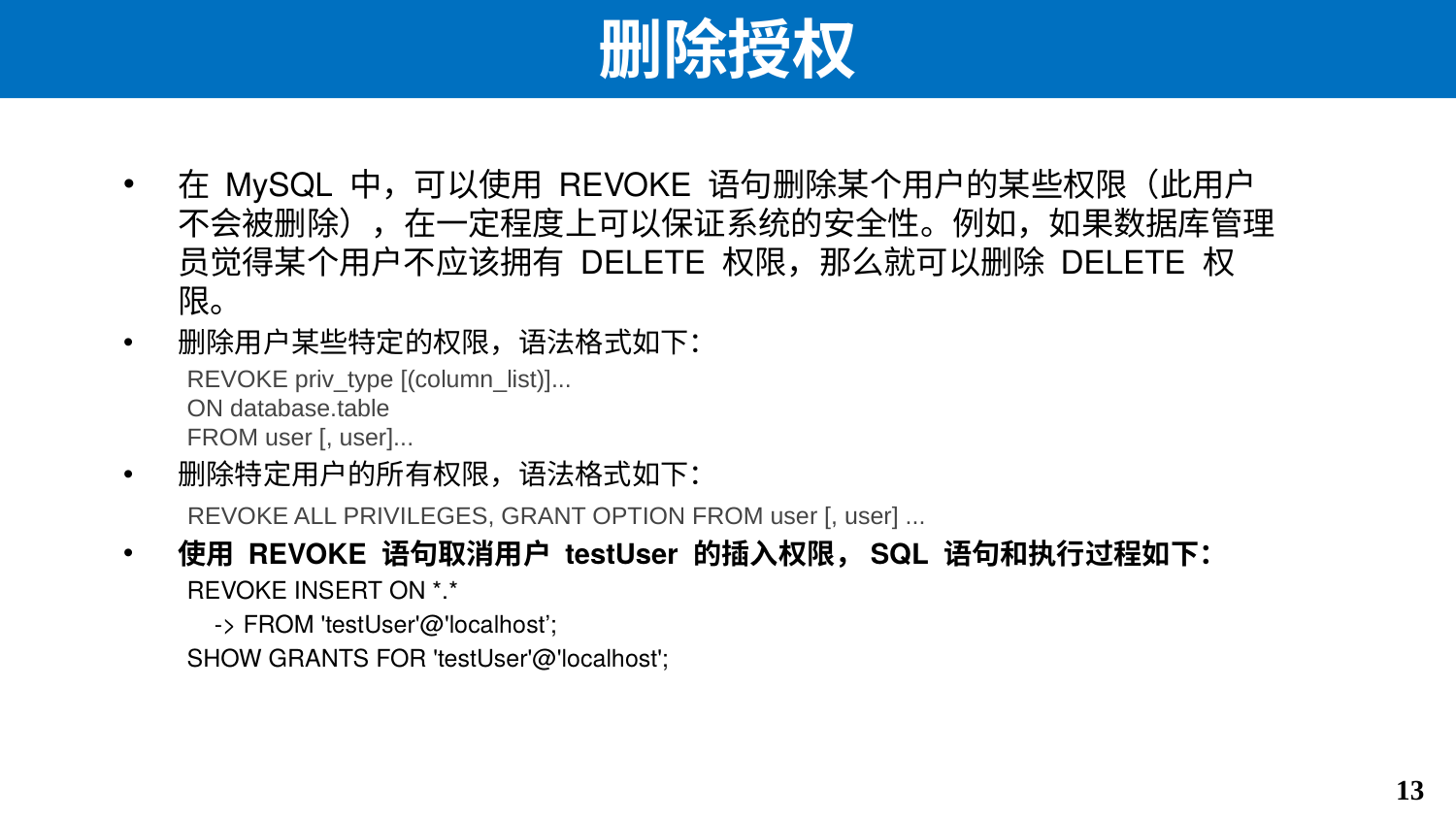

# 删除授权
在 MySQL 中，可以使用 REVOKE 语句删除某个用户的某些权限（此用户不会被删除），在一定程度上可以保证系统的安全性。例如，如果数据库管理员觉得某个用户不应该拥有 DELETE 权限，那么就可以删除 DELETE 权限。
删除用户某些特定的权限，语法格式如下：
REVOKE priv_type [(column_list)]...
ON database.table
FROM user [, user]...
删除特定用户的所有权限，语法格式如下：
        REVOKE ALL PRIVILEGES, GRANT OPTION FROM user [, user] ...
使用 REVOKE 语句取消用户 testUser 的插入权限，SQL 语句和执行过程如下：
REVOKE INSERT ON *.*
    -> FROM 'testUser'@'localhost’;
SHOW GRANTS FOR 'testUser'@'localhost';